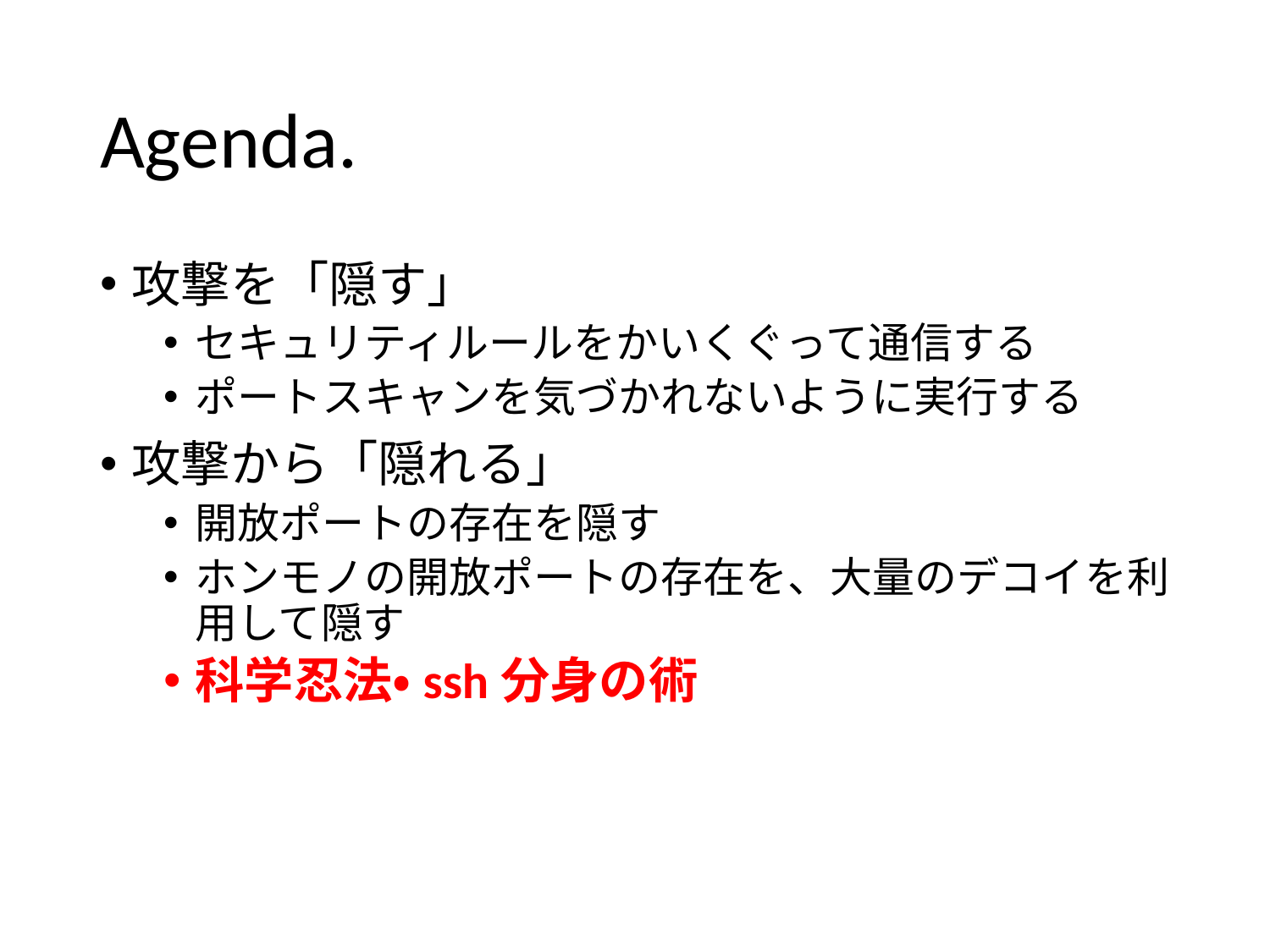

# Agenda.
攻撃を「隠す」
セキュリティルールをかいくぐって通信する
ポートスキャンを気づかれないように実行する
攻撃から「隠れる」
開放ポートの存在を隠す
ホンモノの開放ポートの存在を、大量のデコイを利用して隠す
科学忍法・ssh分身の術